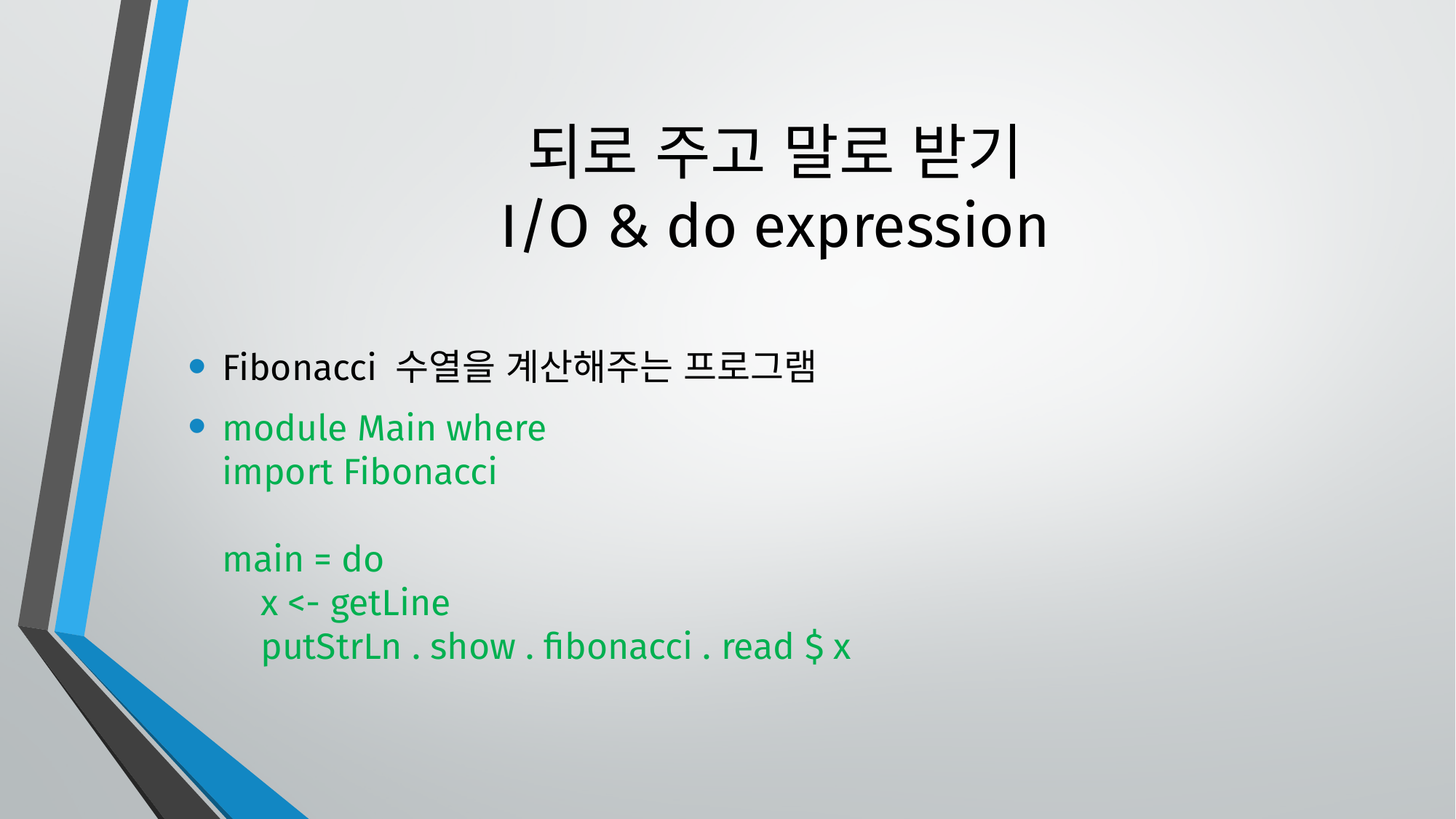

# 되로 주고 말로 받기 I/O & do expression
Fibonacci 수열을 계산해주는 프로그램
module Main where
import Fibonacci
main = do
    x <- getLine
    putStrLn . show . fibonacci . read $ x